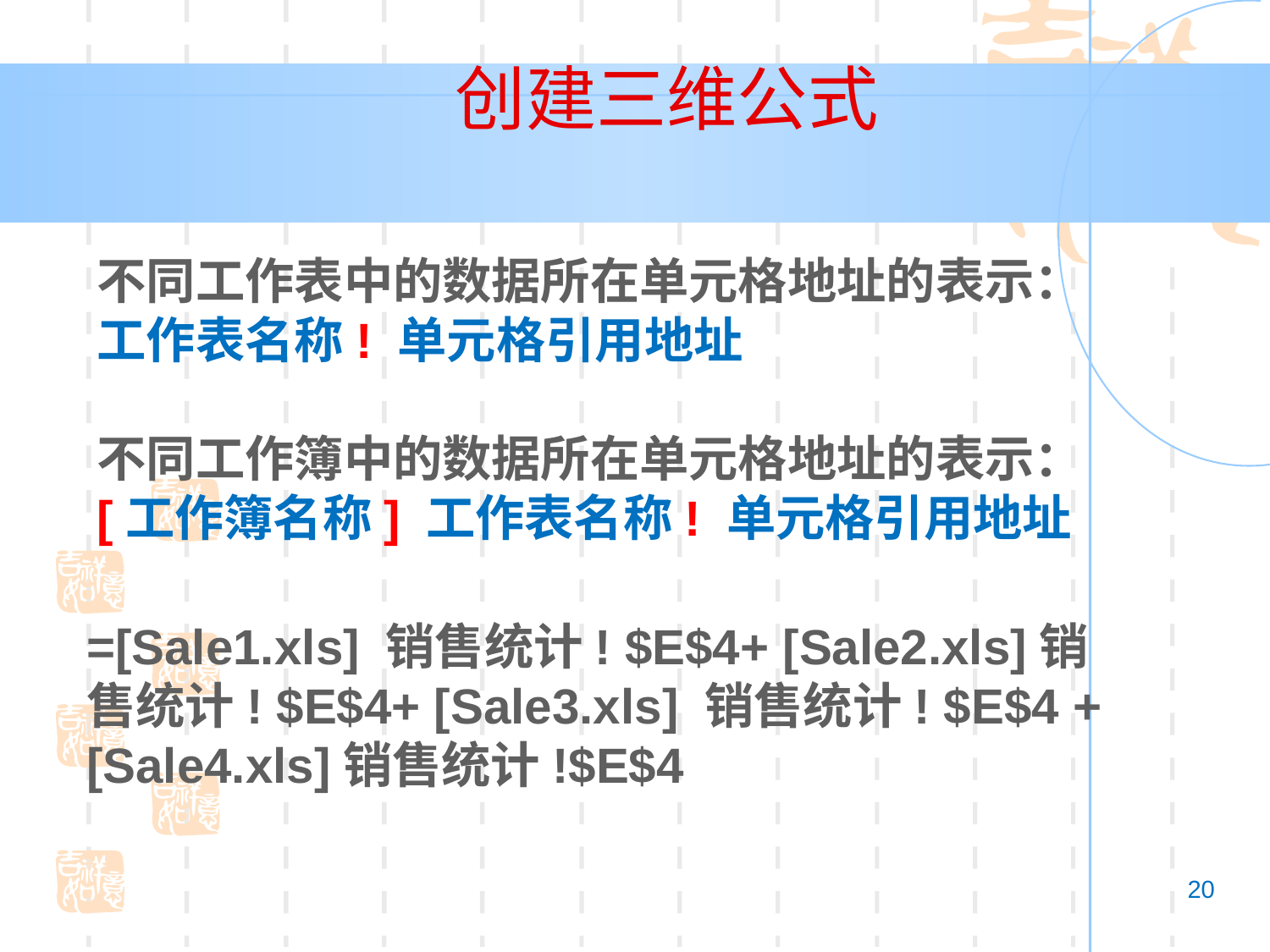

# 创建三维公式
不同工作表中的数据所在单元格地址的表示：工作表名称! 单元格引用地址

不同工作簿中的数据所在单元格地址的表示：[工作簿名称] 工作表名称! 单元格引用地址
=[Sale1.xls] 销售统计! $E$4+ [Sale2.xls]销售统计! $E$4+ [Sale3.xls] 销售统计! $E$4 + [Sale4.xls]销售统计!$E$4
20